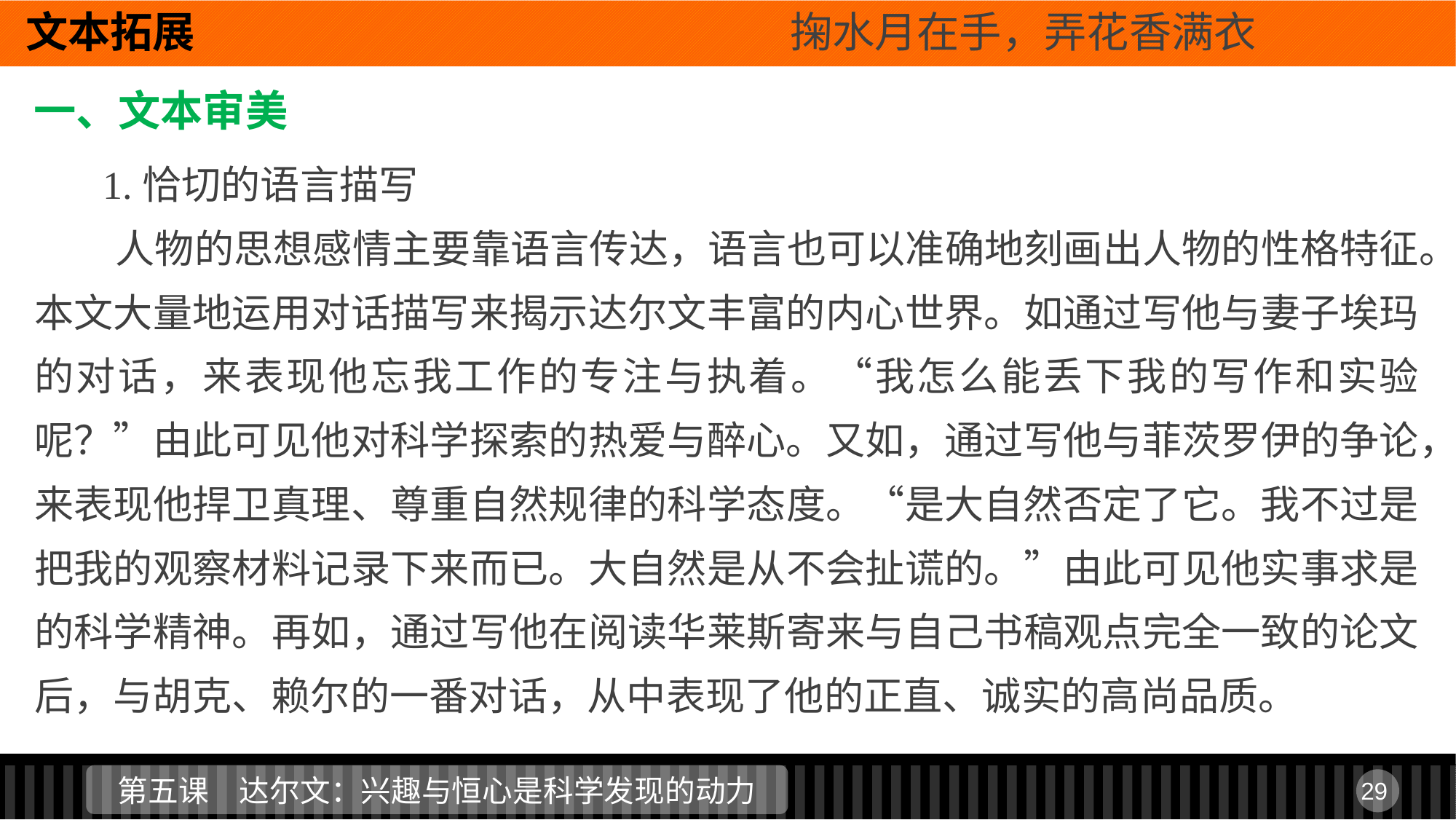

文本拓展        					掬水月在手，弄花香满衣

一、文本审美
       1.恰切的语言描写
        人物的思想感情主要靠语言传达，语言也可以准确地刻画出人物的性格特征。本文大量地运用对话描写来揭示达尔文丰富的内心世界。如通过写他与妻子埃玛的对话，来表现他忘我工作的专注与执着。“我怎么能丢下我的写作和实验呢？”由此可见他对科学探索的热爱与醉心。又如，通过写他与菲茨罗伊的争论，来表现他捍卫真理、尊重自然规律的科学态度。“是大自然否定了它。我不过是把我的观察材料记录下来而已。大自然是从不会扯谎的。”由此可见他实事求是的科学精神。再如，通过写他在阅读华莱斯寄来与自己书稿观点完全一致的论文后，与胡克、赖尔的一番对话，从中表现了他的正直、诚实的高尚品质。